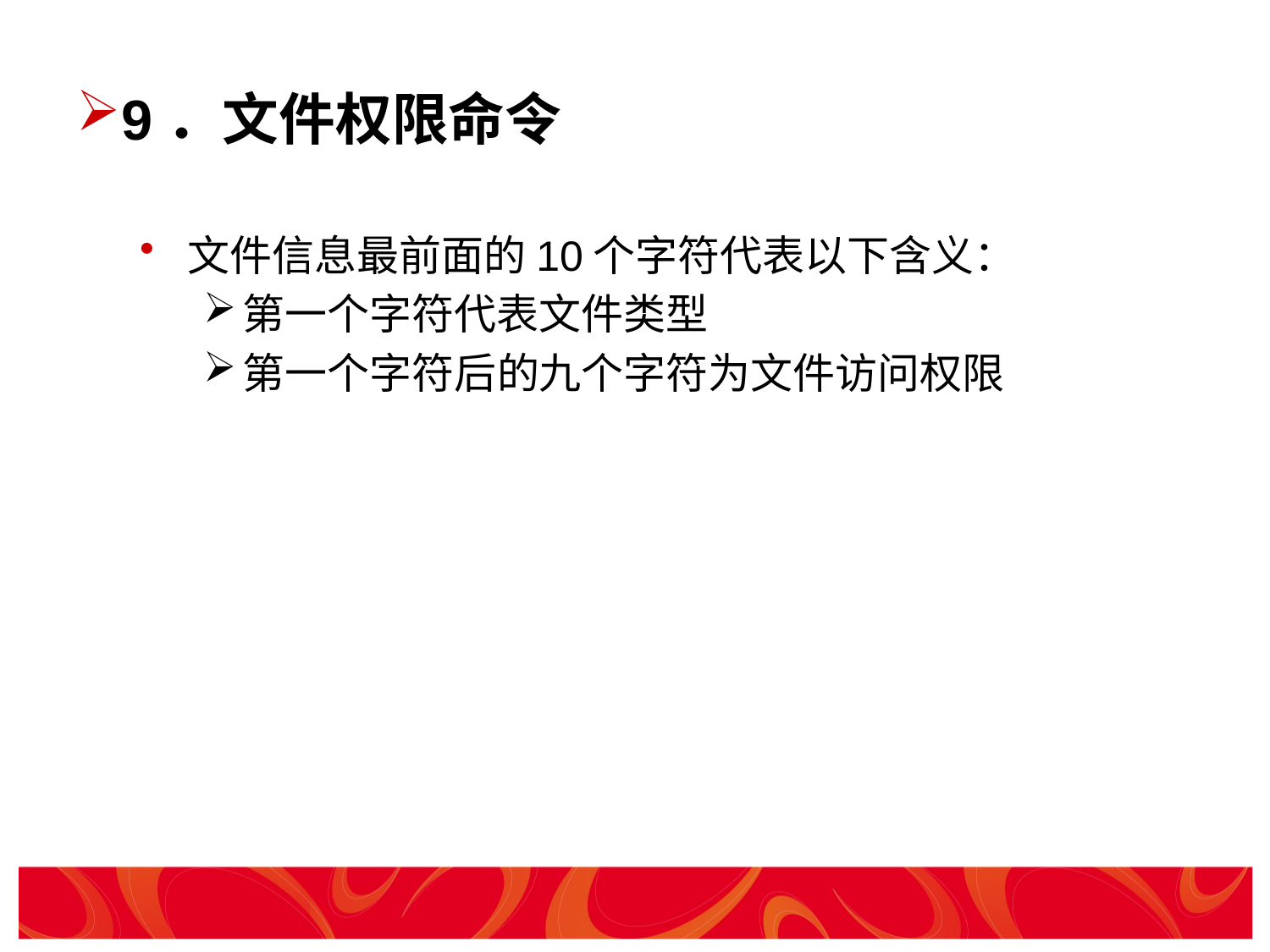

# 9．文件权限命令
文件信息最前面的10个字符代表以下含义：
第一个字符代表文件类型
第一个字符后的九个字符为文件访问权限